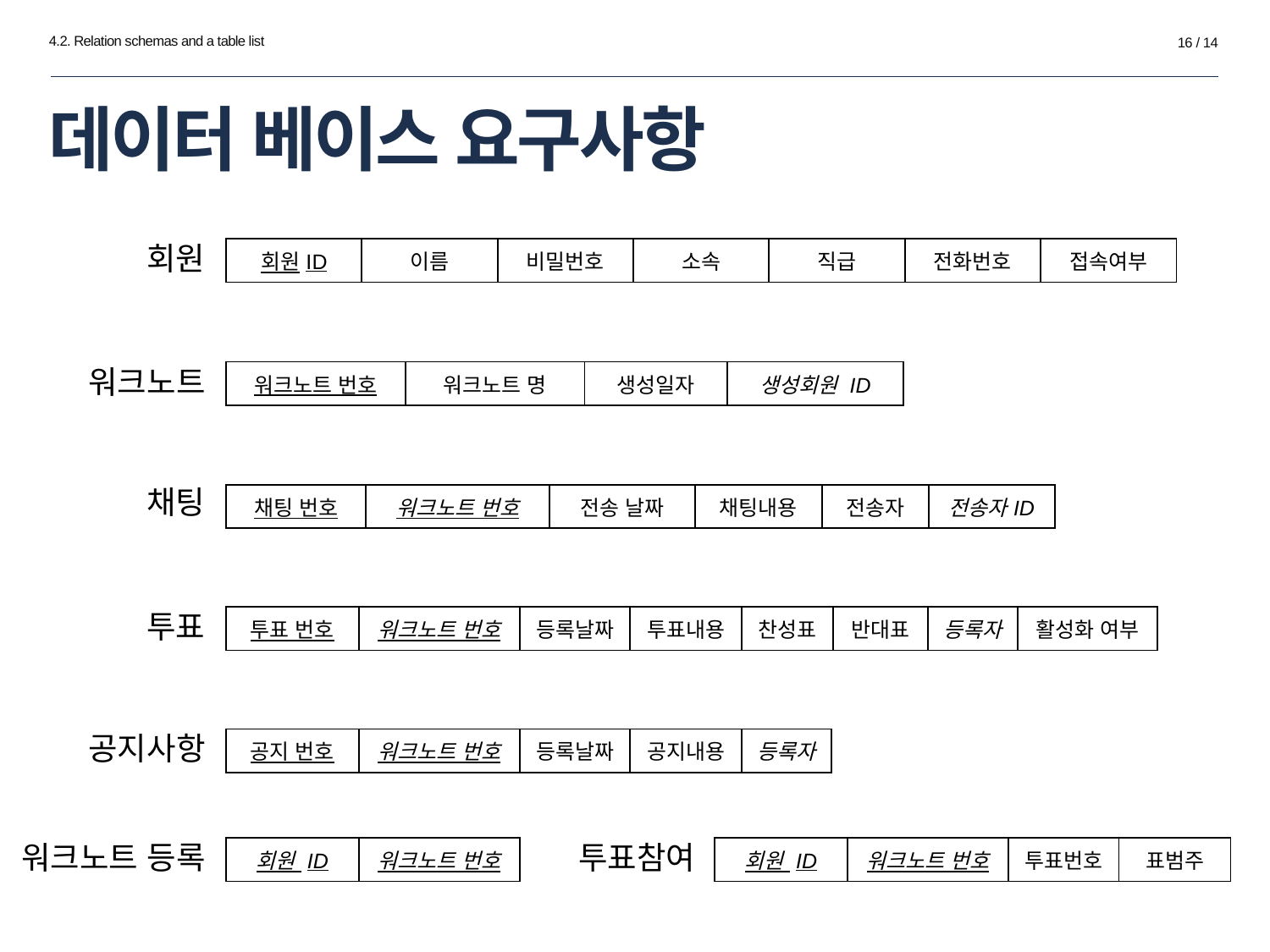

4.2. Relation schemas and a table list
16 / 14
# 데이터 베이스 요구사항
회원
| 회원ID | 이름 | 비밀번호 | 소속 | 직급 | 전화번호 | 접속여부 |
| --- | --- | --- | --- | --- | --- | --- |
워크노트
| 워크노트 번호 | 워크노트 명 | 생성일자 | 생성회원 ID |
| --- | --- | --- | --- |
채팅
| 채팅 번호 | 워크노트 번호 | 전송 날짜 | 채팅내용 | 전송자 | 전송자ID |
| --- | --- | --- | --- | --- | --- |
투표
| 투표 번호 | 워크노트 번호 | 등록날짜 | 투표내용 | 찬성표 | 반대표 | 등록자 | 활성화 여부 |
| --- | --- | --- | --- | --- | --- | --- | --- |
공지사항
| 공지 번호 | 워크노트 번호 | 등록날짜 | 공지내용 | 등록자 |
| --- | --- | --- | --- | --- |
투표참여
워크노트 등록
| 회원 ID | 워크노트 번호 |
| --- | --- |
| 회원 ID | 워크노트 번호 | 투표번호 | 표범주 |
| --- | --- | --- | --- |